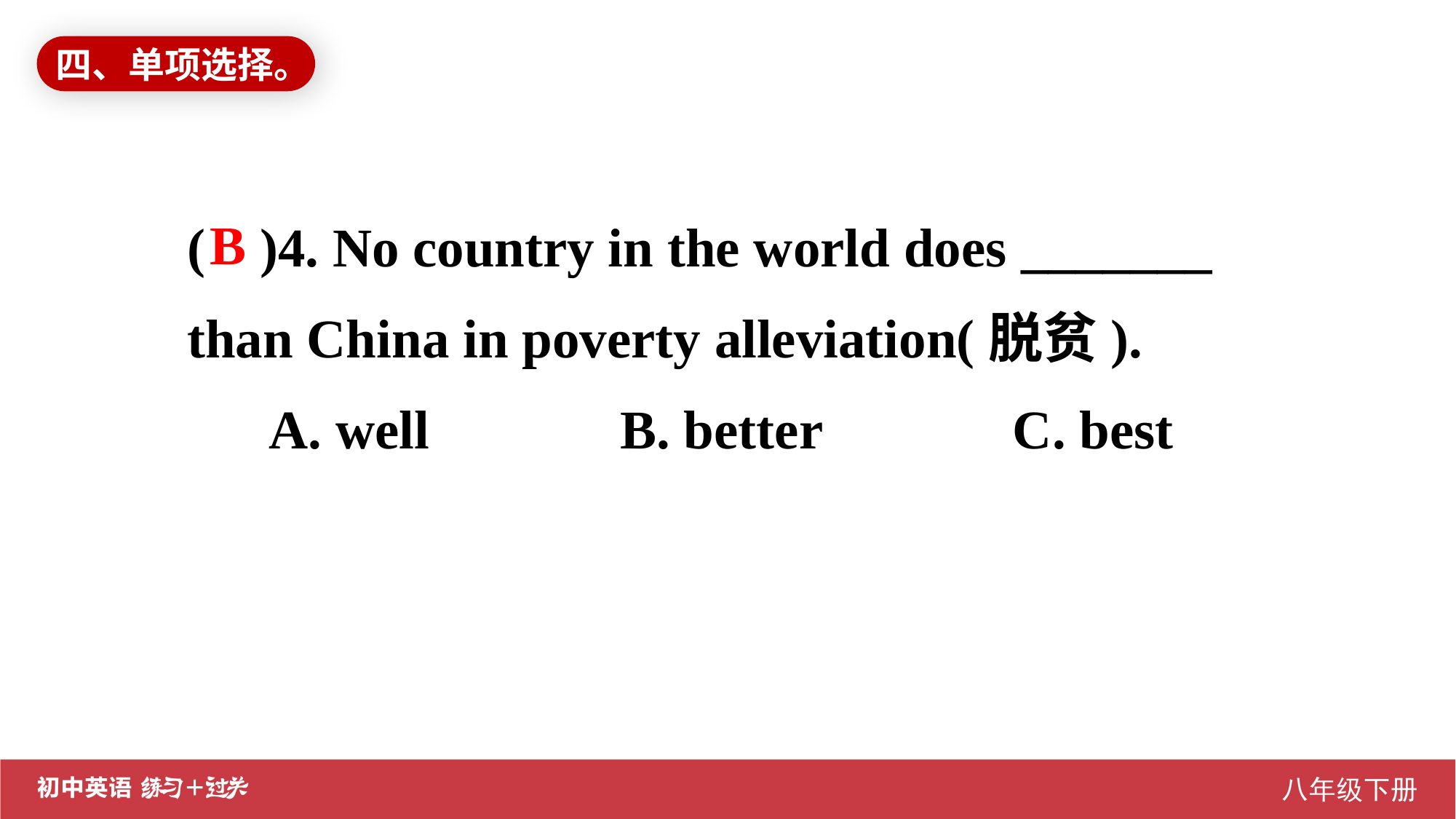

四、单项选择。
(    )4. No country in the world does _______ than China in poverty alleviation(脱贫).
      A. well              B. better              C. best
B